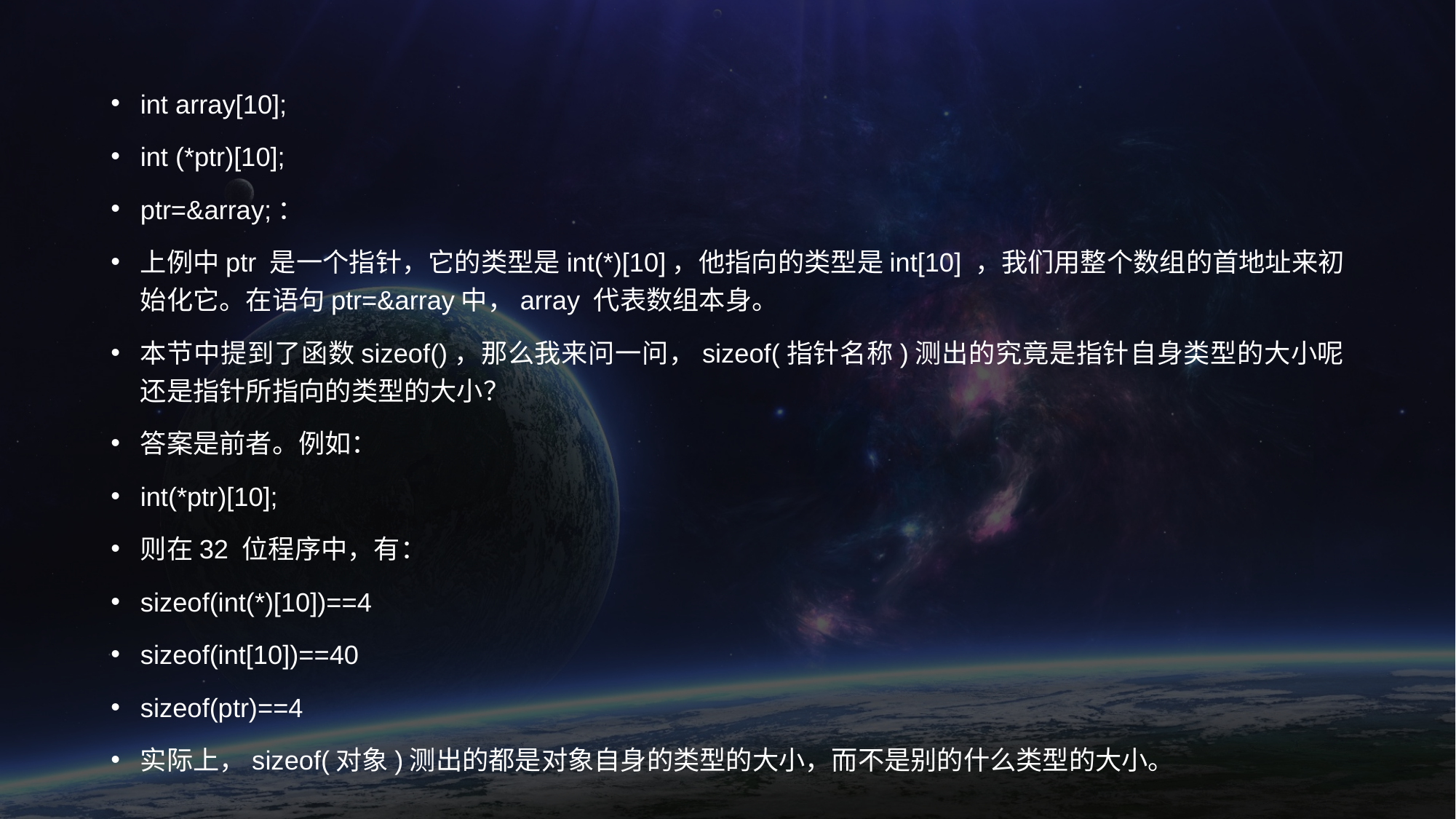

# LOREM IPSUM DOLOR
int array[10];
int (*ptr)[10];
ptr=&array;：
上例中ptr 是一个指针，它的类型是int(*)[10]，他指向的类型是int[10] ，我们用整个数组的首地址来初始化它。在语句ptr=&array中，array 代表数组本身。
本节中提到了函数sizeof()，那么我来问一问，sizeof(指针名称)测出的究竟是指针自身类型的大小呢还是指针所指向的类型的大小？
答案是前者。例如：
int(*ptr)[10];
则在32 位程序中，有：
sizeof(int(*)[10])==4
sizeof(int[10])==40
sizeof(ptr)==4
实际上，sizeof(对象)测出的都是对象自身的类型的大小，而不是别的什么类型的大小。